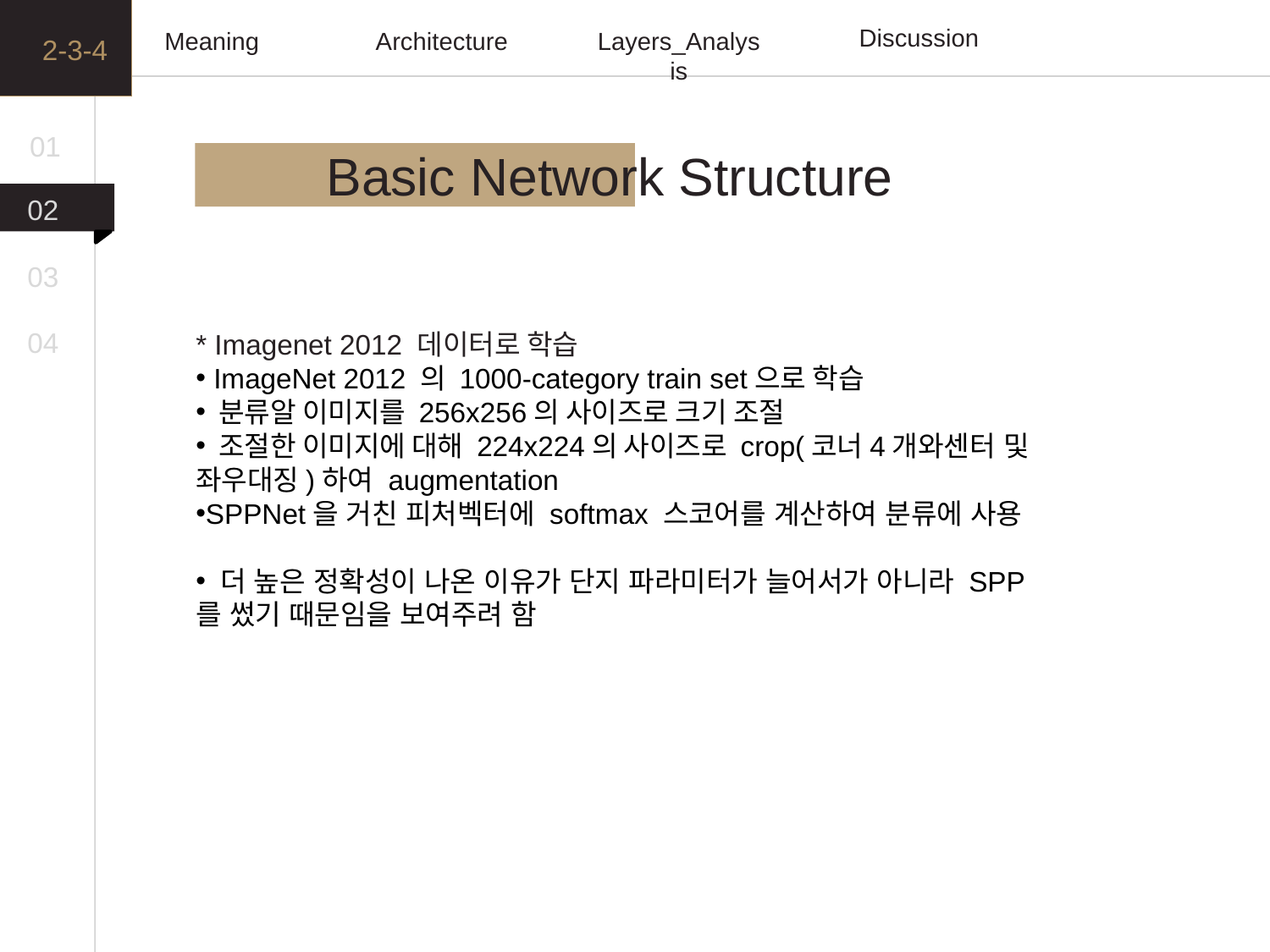

2-3-4
Discussion
Architecture
Layers_Analysis
Meaning
01
Basic Network Structure

02

03
04
* Imagenet 2012 데이터로 학습
 ImageNet 2012 의 1000-category train set으로 학습
 분류알 이미지를 256x256의 사이즈로 크기 조절
 조절한 이미지에 대해 224x224의 사이즈로 crop(코너4개와센터 및 좌우대징)하여 augmentation
SPPNet을 거친 피처벡터에 softmax 스코어를 계산하여 분류에 사용

 더 높은 정확성이 나온 이유가 단지 파라미터가 늘어서가 아니라 SPP를 썼기 때문임을 보여주려 함